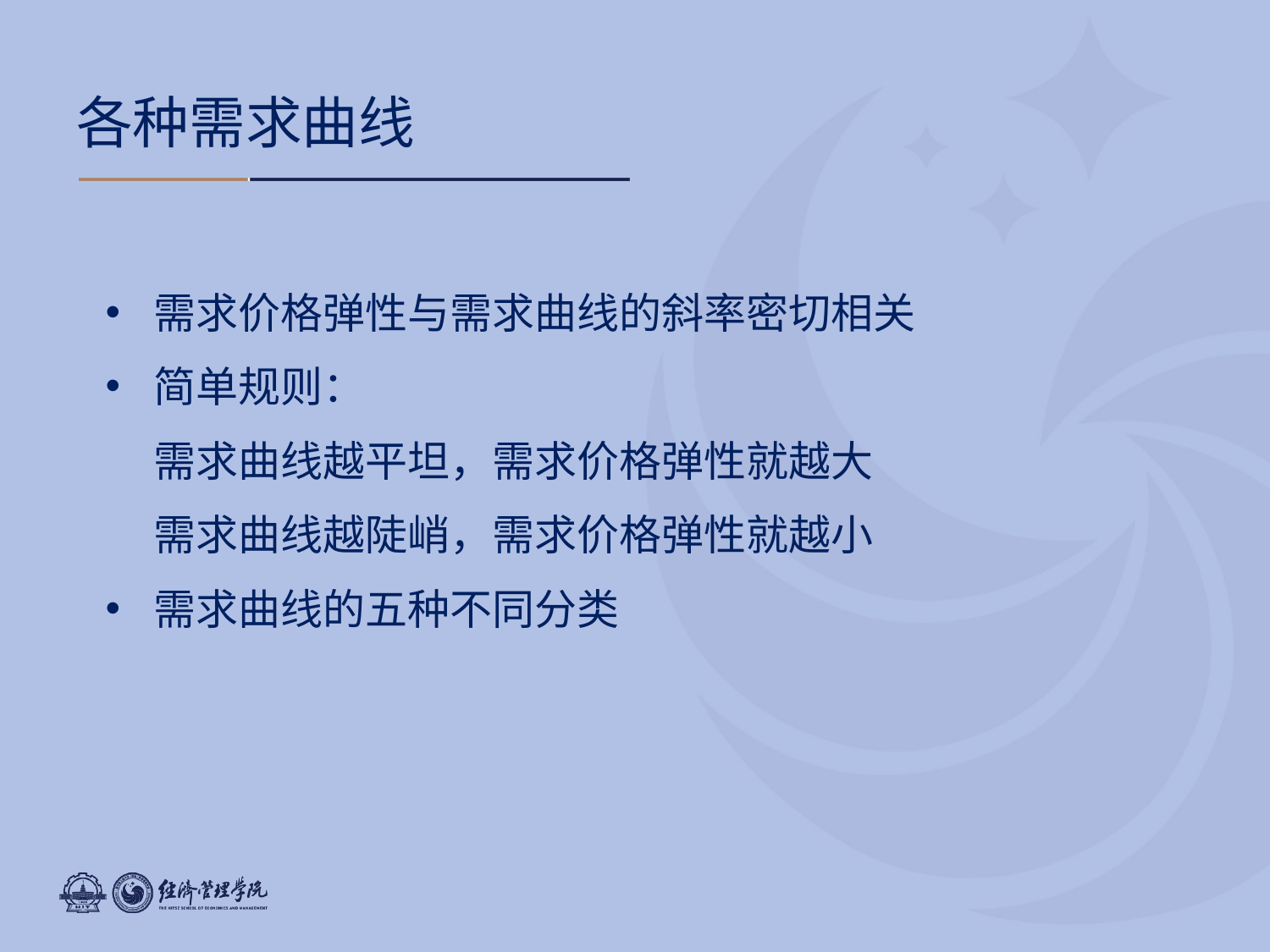

0
各种需求曲线
需求价格弹性与需求曲线的斜率密切相关
简单规则：
    需求曲线越平坦，需求价格弹性就越大
    需求曲线越陡峭，需求价格弹性就越小
需求曲线的五种不同分类